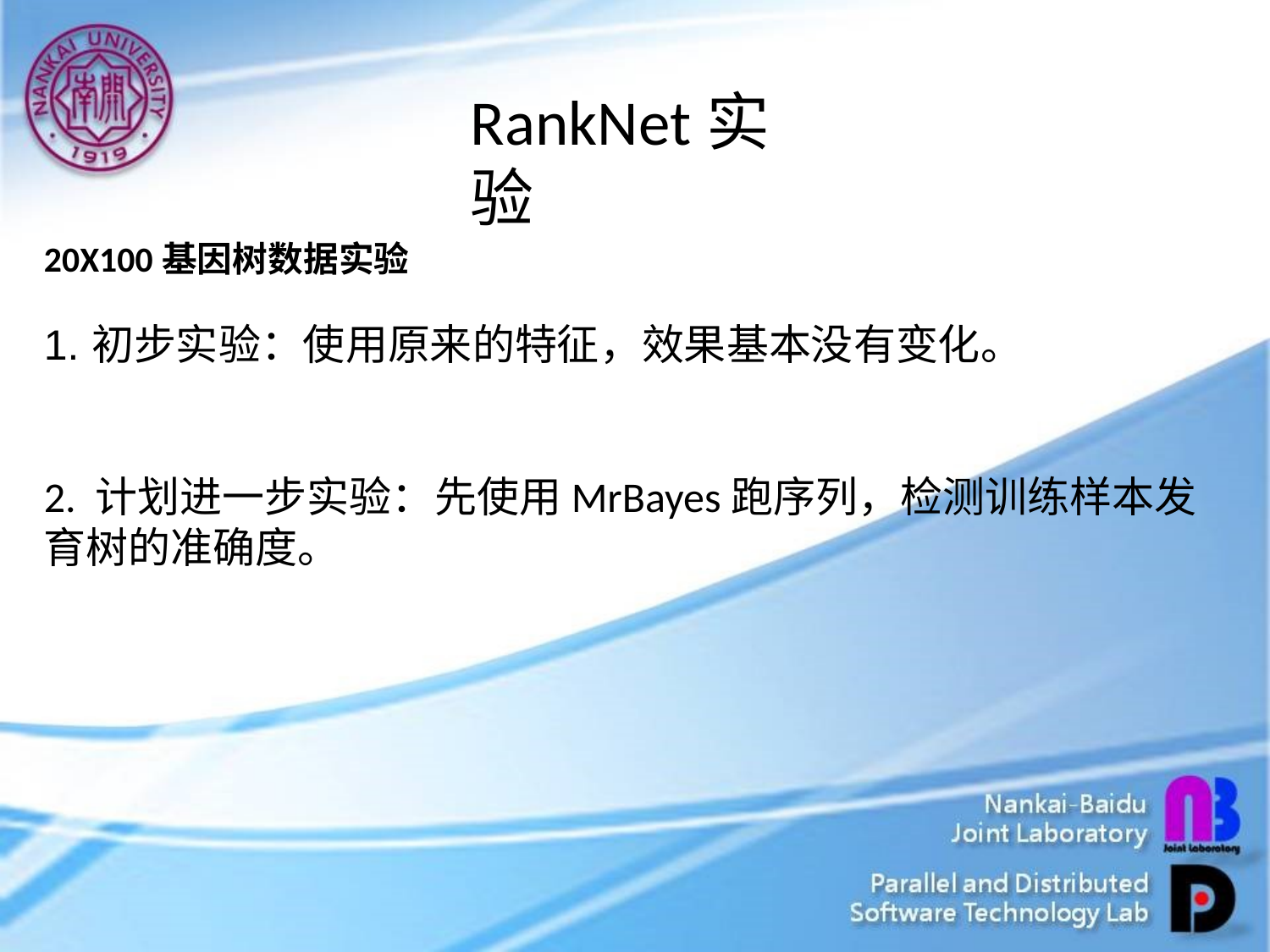

RankNet实验
20X100基因树数据实验

初步实验：使用原来的特征，效果基本没有变化。

2. 计划进一步实验：先使用MrBayes跑序列，检测训练样本发育树的准确度。